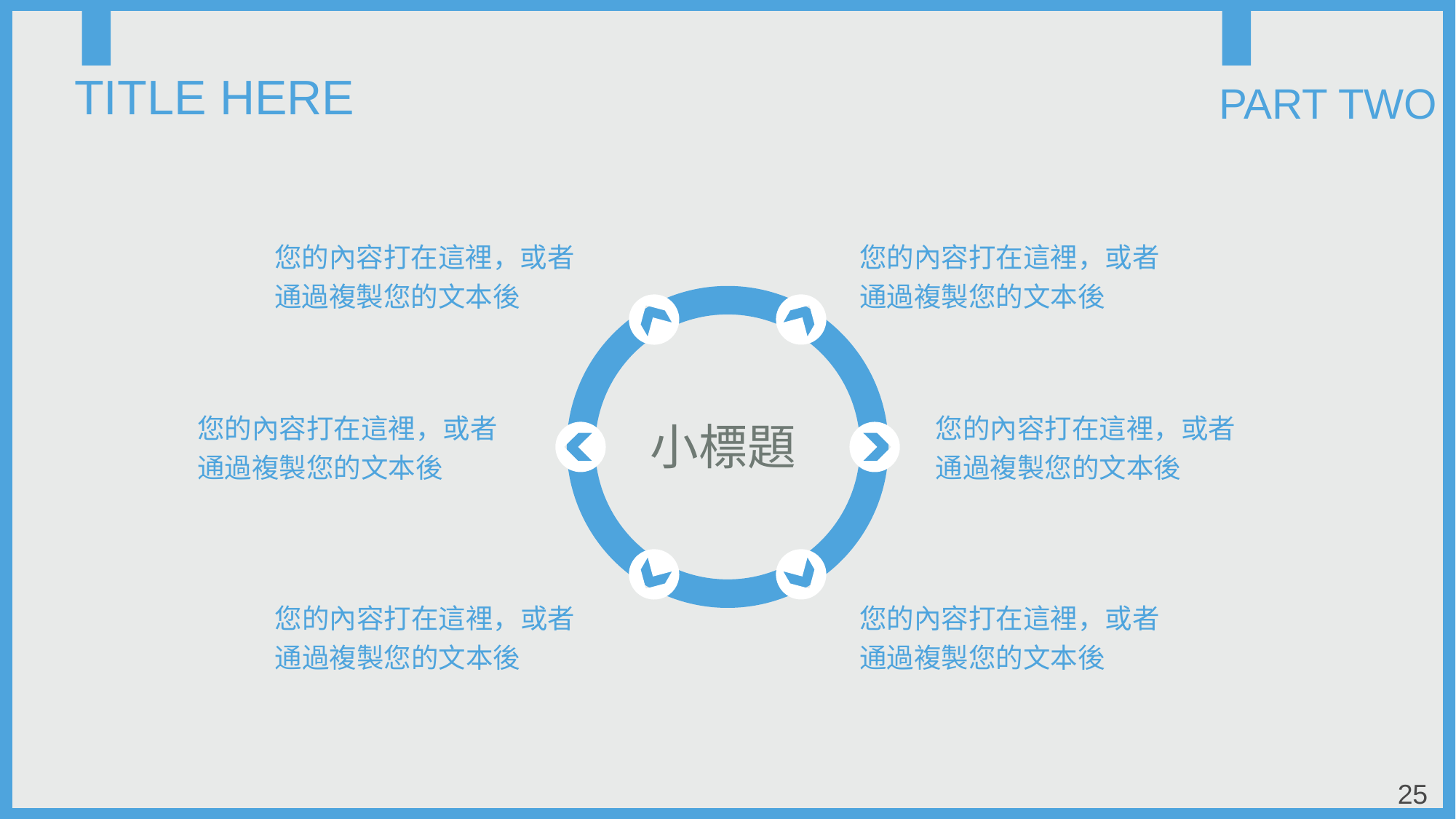

TITLE HERE
PART TWO
您的內容打在這裡，或者通過複製您的文本後
您的內容打在這裡，或者通過複製您的文本後

您的內容打在這裡，或者通過複製您的文本後
您的內容打在這裡，或者通過複製您的文本後
小標題
您的內容打在這裡，或者通過複製您的文本後
您的內容打在這裡，或者通過複製您的文本後